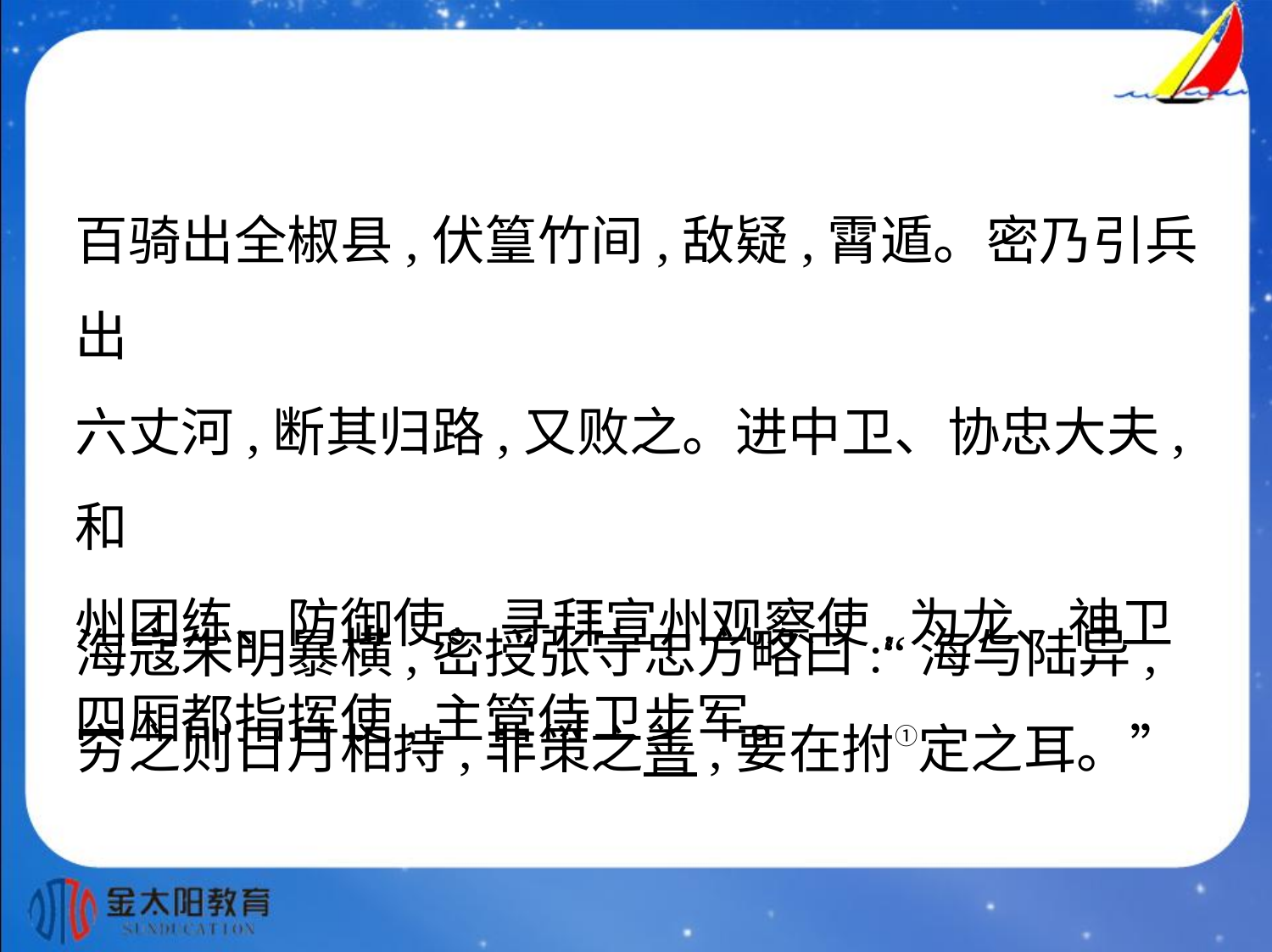

百骑出全椒县,伏篁竹间,敌疑,霄遁。密乃引兵出
六丈河,断其归路,又败之。进中卫、协忠大夫,和
州团练、防御使。寻拜宣州观察使,为龙、神卫
四厢都指挥使,主管侍卫步军。
海寇朱明暴横,密授张守忠方略曰:“海与陆异,
穷之则日月相持,非策之善,要在拊①定之耳。”